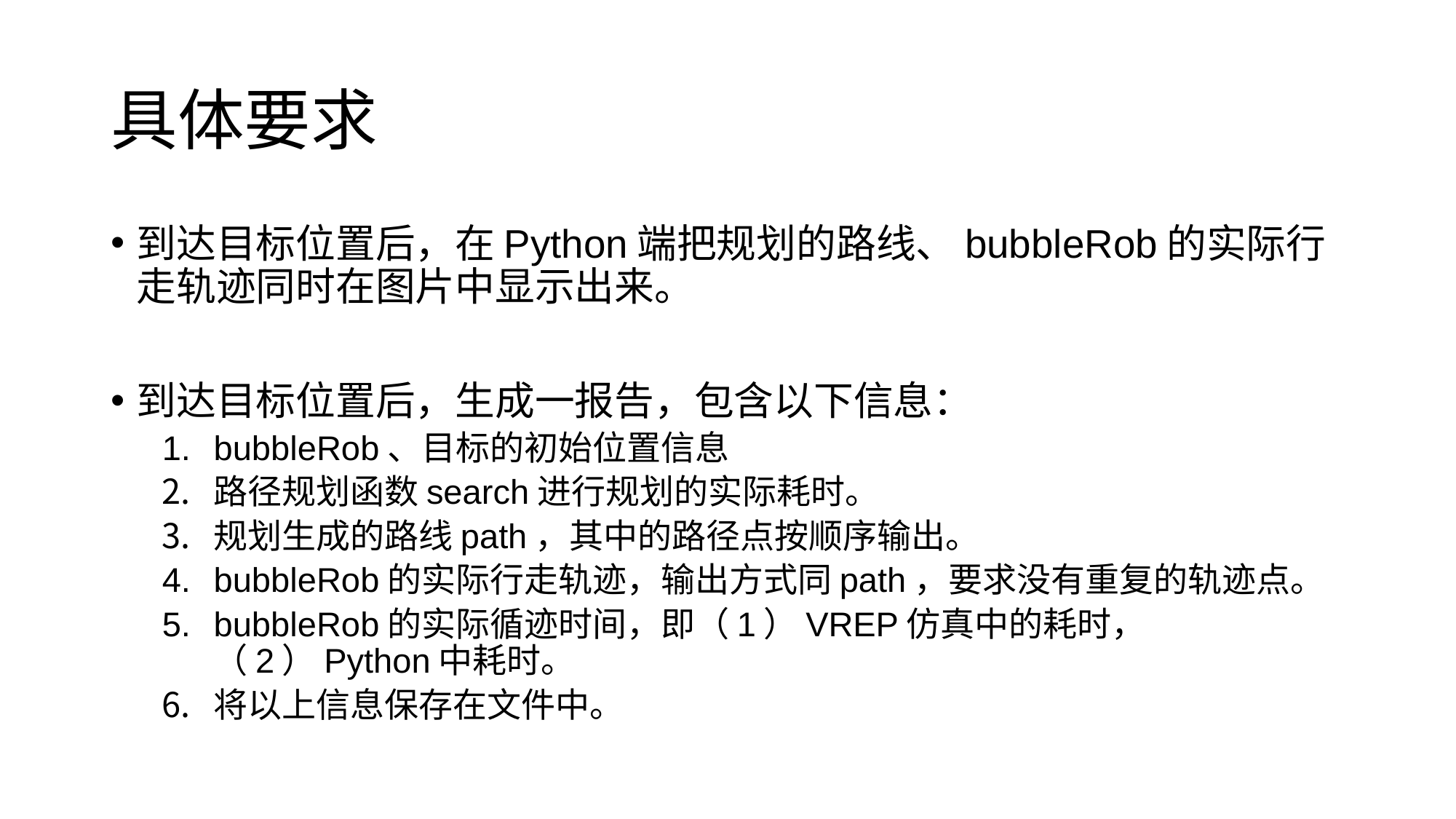

# 具体要求
到达目标位置后，在Python端把规划的路线、bubbleRob的实际行走轨迹同时在图片中显示出来。

到达目标位置后，生成一报告，包含以下信息：
bubbleRob、目标的初始位置信息
路径规划函数search进行规划的实际耗时。
规划生成的路线path，其中的路径点按顺序输出。
bubbleRob的实际行走轨迹，输出方式同path，要求没有重复的轨迹点。
bubbleRob的实际循迹时间，即（1）VREP仿真中的耗时，（2）Python中耗时。
将以上信息保存在文件中。